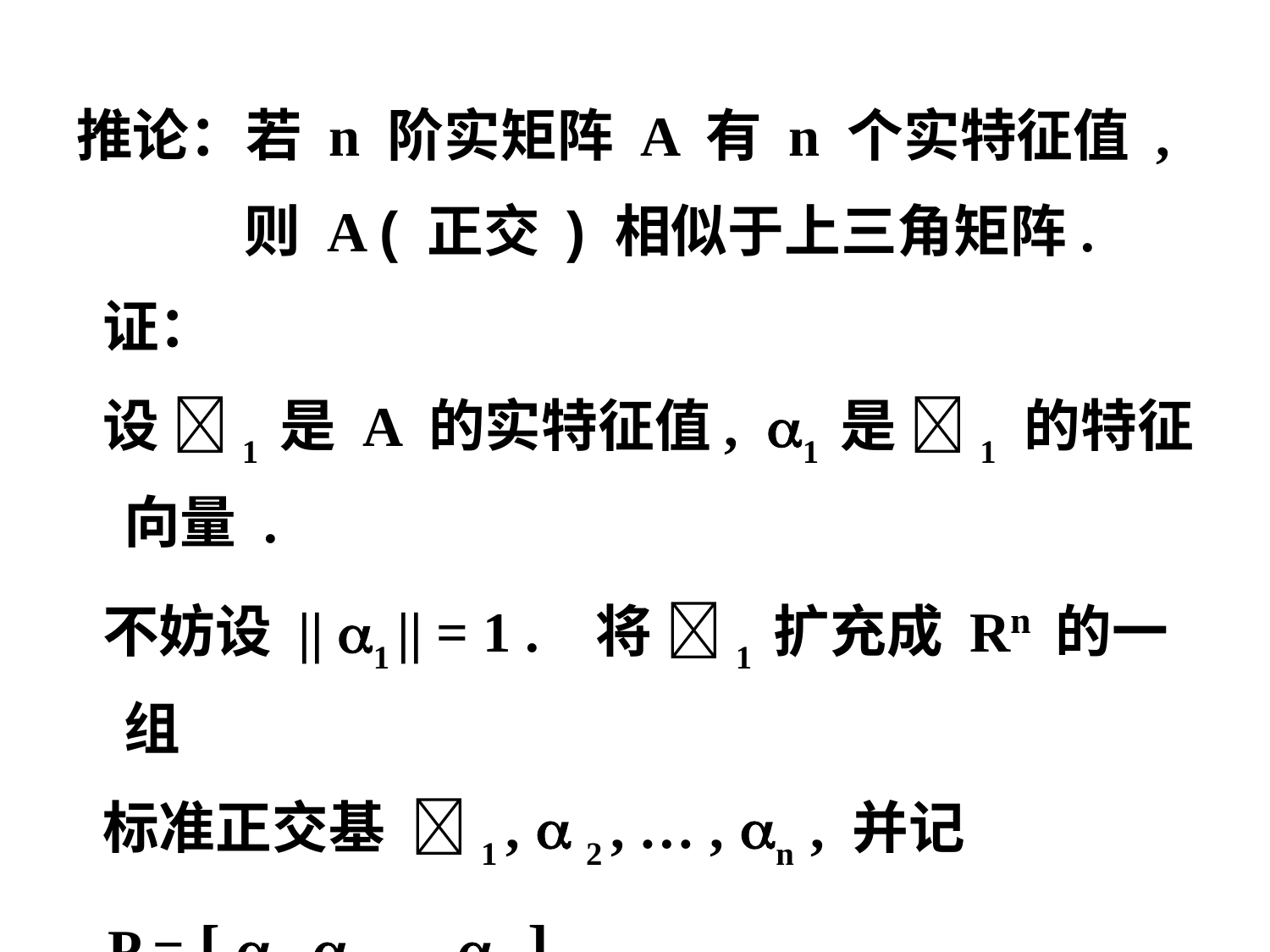

推论：若 n 阶实矩阵 A 有 n 个实特征值 ,
            则 A ( 正交 ) 相似于上三角矩阵.
 证：
 设 λ1 是 A 的实特征值,  α1 是 λ1 的特征向量 .
 不妨设 || α1 || = 1 .   将 α1 扩充成 Rn 的一组
 标准正交基  α1 ,  α 2 , … ,  αn  , 并记
  P = [ α1   α 2 … αn  ] .